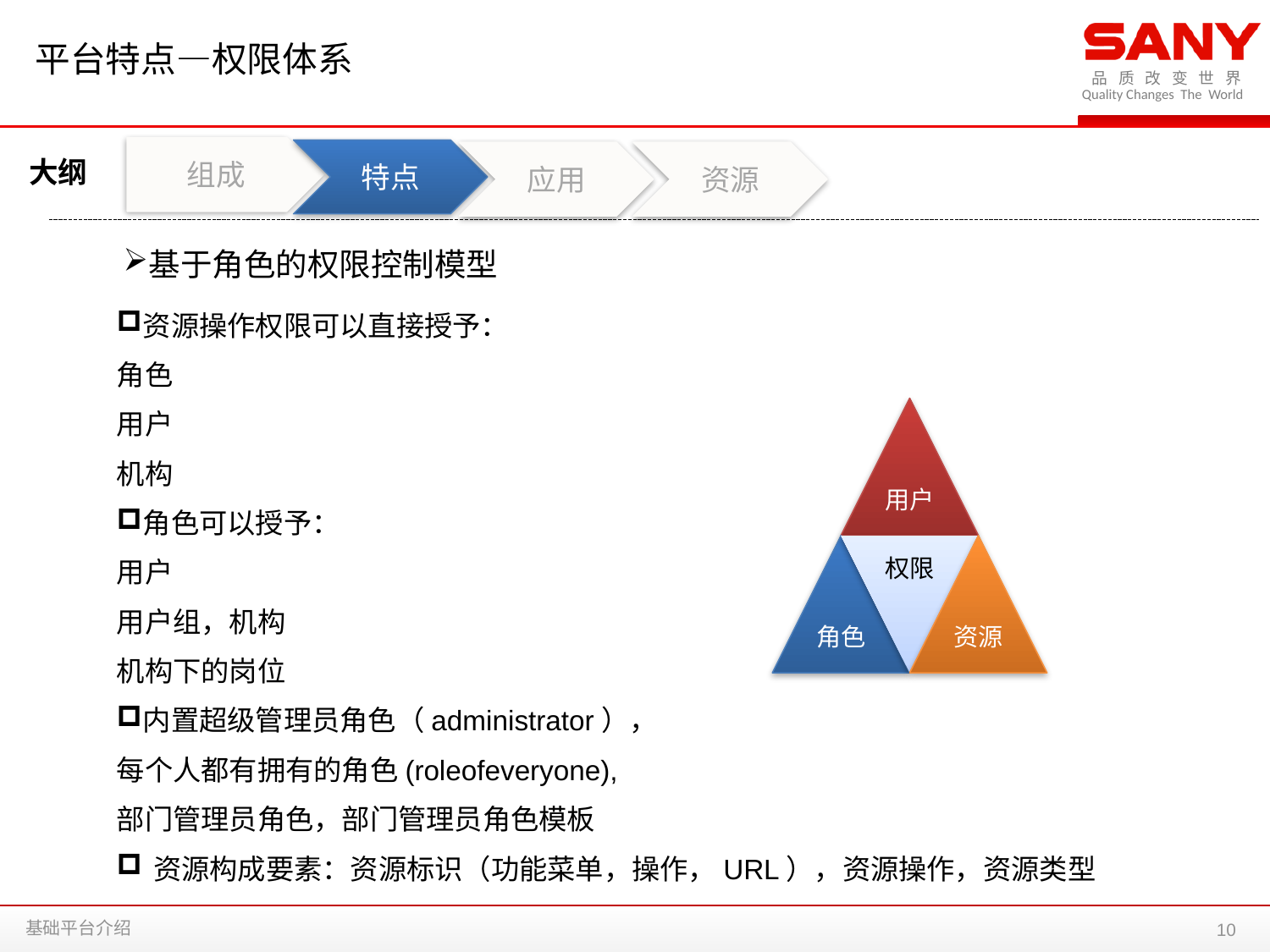

平台特点—权限体系
大纲
组成
特点
应用
资源
基于角色的权限控制模型
资源操作权限可以直接授予：
角色
用户
机构
角色可以授予：
用户
用户组，机构
机构下的岗位
内置超级管理员角色（administrator），
每个人都有拥有的角色(roleofeveryone),
部门管理员角色，部门管理员角色模板
资源构成要素：资源标识（功能菜单，操作，URL），资源操作，资源类型
用户
角色
权限
资源
10
基础平台介绍